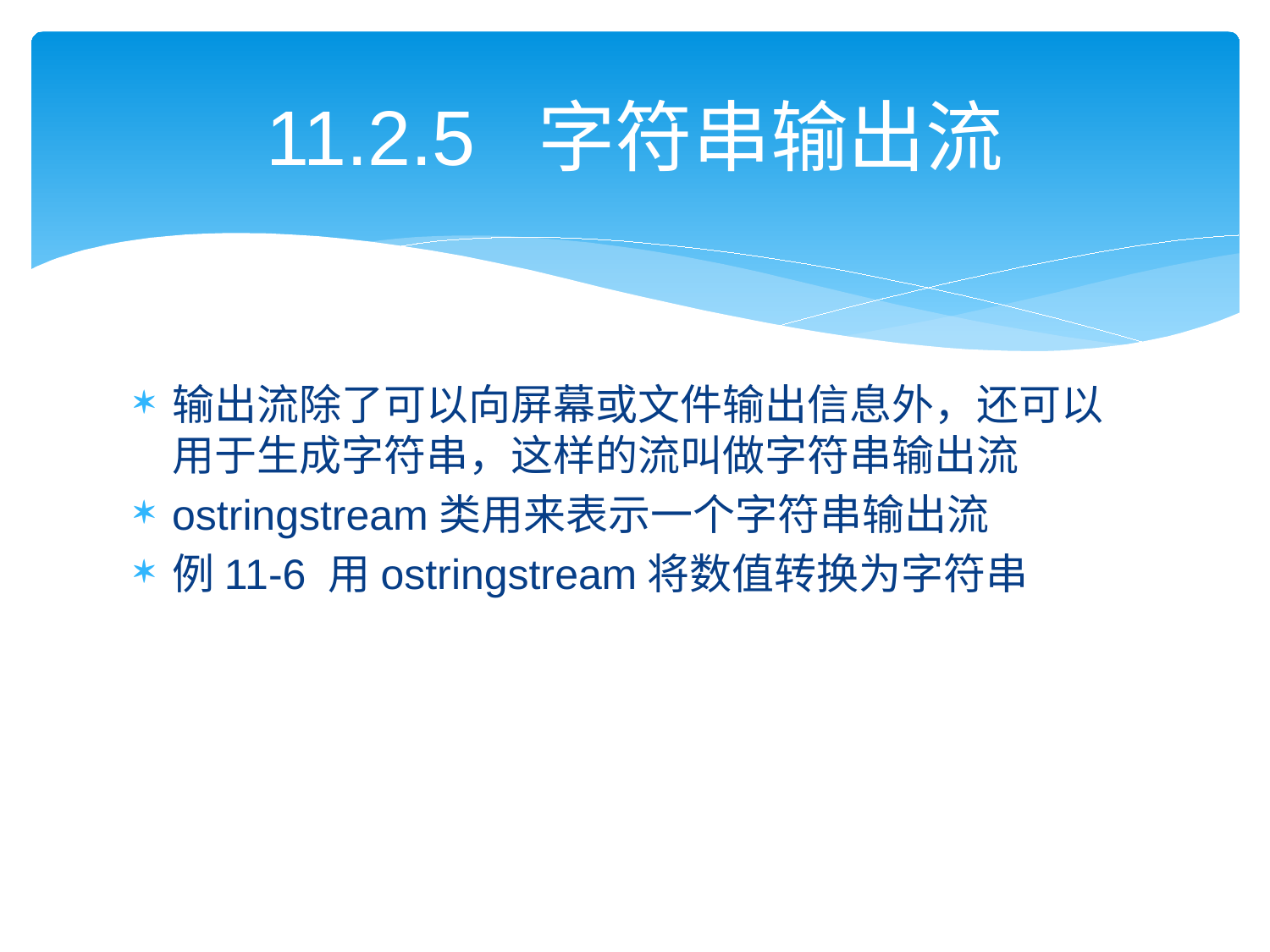

# 11.2.5  字符串输出流
输出流除了可以向屏幕或文件输出信息外，还可以用于生成字符串，这样的流叫做字符串输出流
ostringstream类用来表示一个字符串输出流
例11-6 用ostringstream将数值转换为字符串